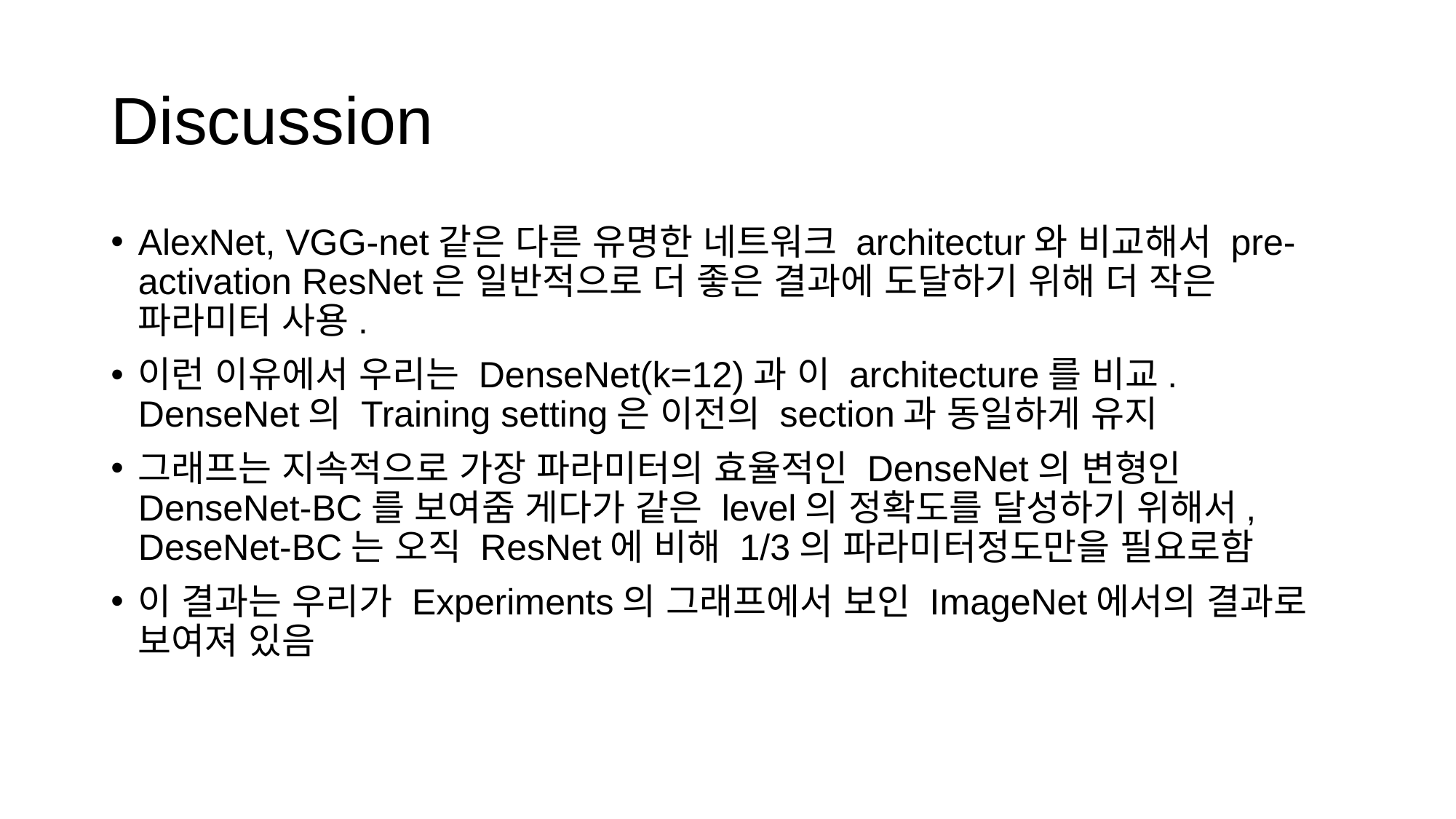

# Discussion
AlexNet, VGG-net같은 다른 유명한 네트워크 architectur와 비교해서 pre-activation ResNet은 일반적으로 더 좋은 결과에 도달하기 위해 더 작은 파라미터 사용.
이런 이유에서 우리는 DenseNet(k=12)과 이 architecture를 비교. DenseNet의 Training setting은 이전의 section과 동일하게 유지
그래프는 지속적으로 가장 파라미터의 효율적인 DenseNet의 변형인 DenseNet-BC를 보여줌 게다가 같은 level의 정확도를 달성하기 위해서, DeseNet-BC는 오직 ResNet에 비해 1/3의 파라미터정도만을 필요로함
이 결과는 우리가 Experiments의 그래프에서 보인 ImageNet에서의 결과로 보여져 있음